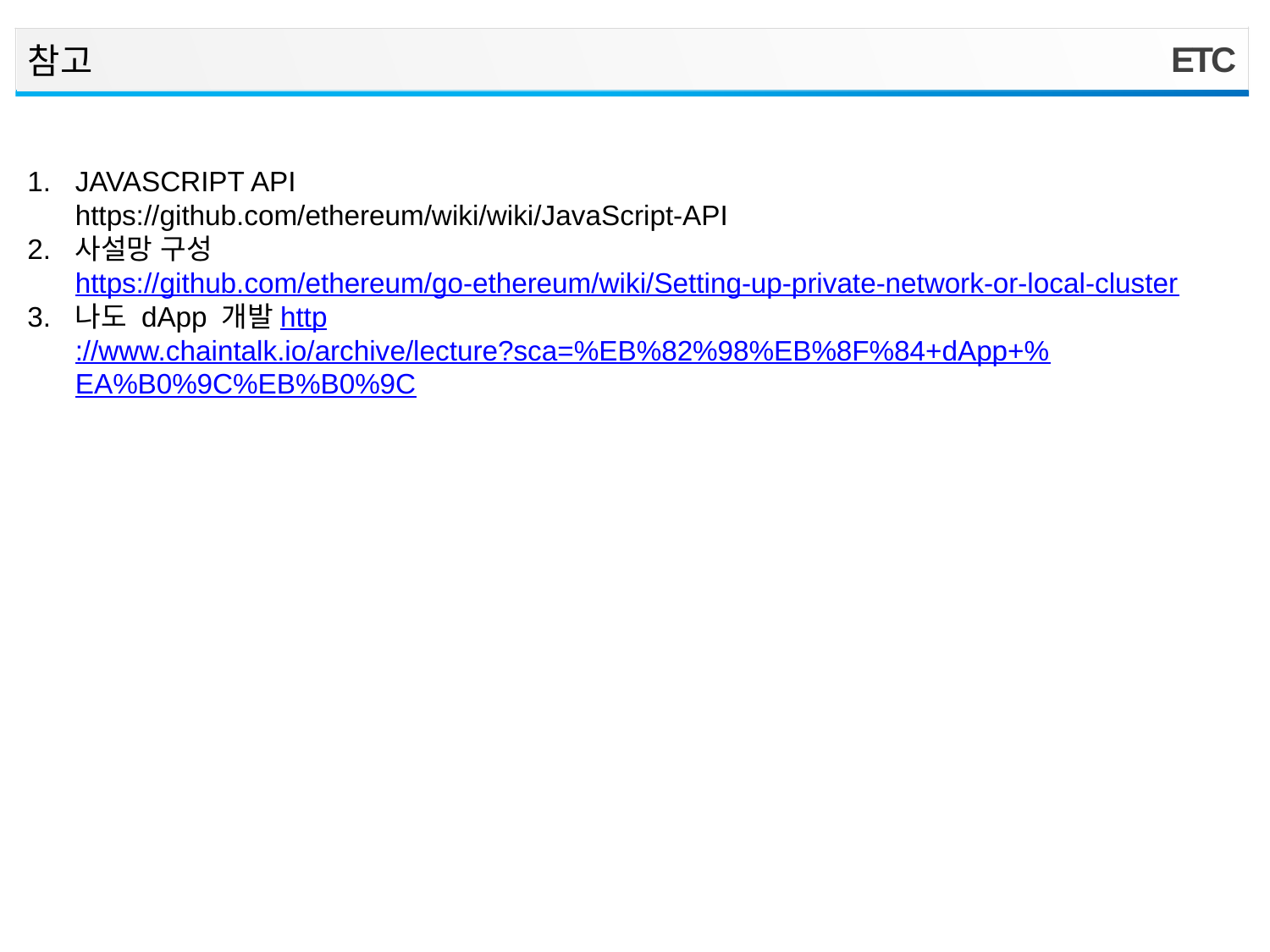

ETC
참고
JAVASCRIPT API
https://github.com/ethereum/wiki/wiki/JavaScript-API
사설망 구성
https://github.com/ethereum/go-ethereum/wiki/Setting-up-private-network-or-local-cluster
나도 dApp 개발http://www.chaintalk.io/archive/lecture?sca=%EB%82%98%EB%8F%84+dApp+%EA%B0%9C%EB%B0%9C